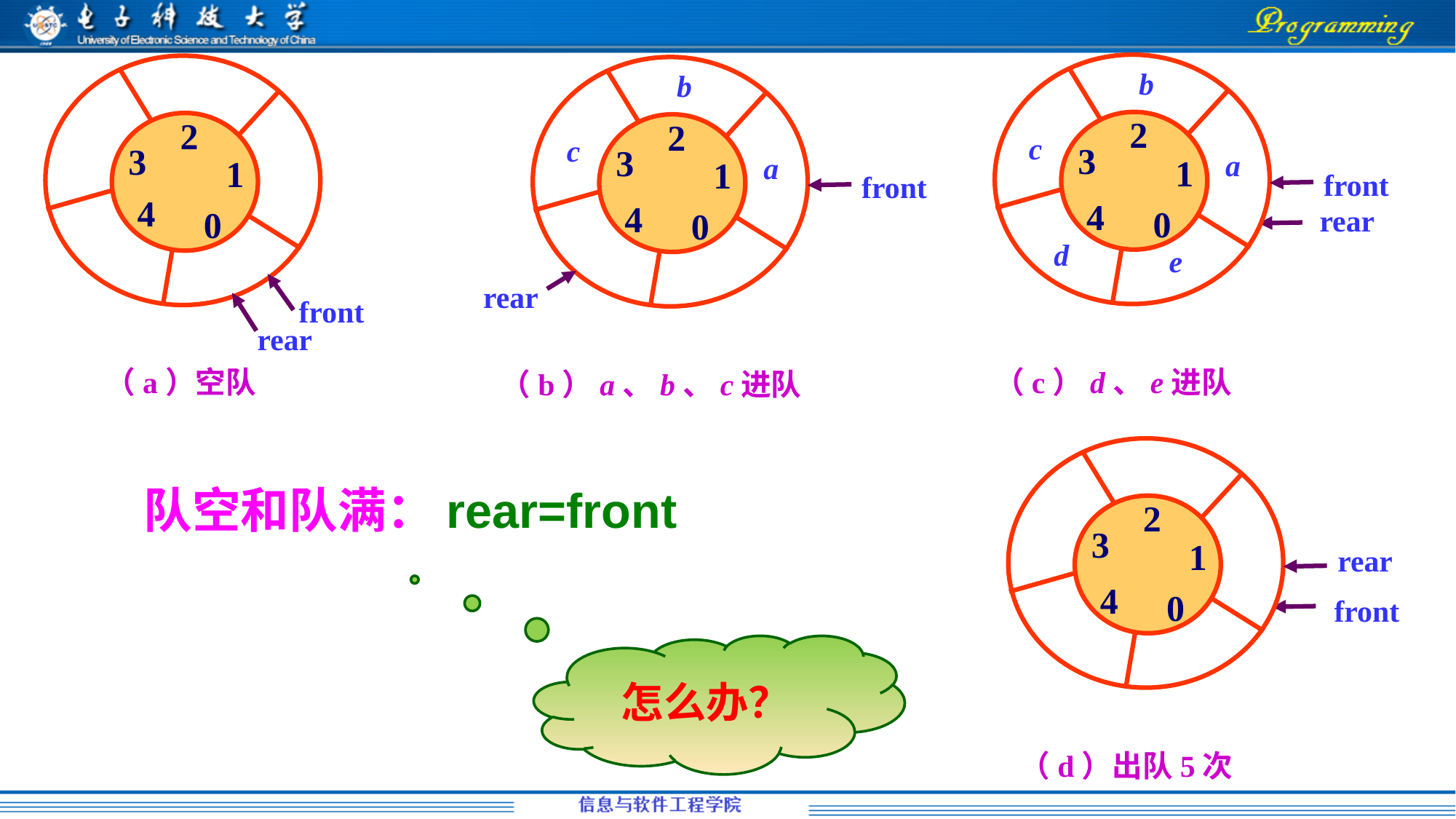

b

2
c
3
a
1
front

4
0
rear

（c）d、e进队
d
e

2
3
1

4
0

front

rear
（a）空队

b

2
c
3
a
1
front

4
0

rear
（b）a、b、c进队

2
3
1
rear

4
0
front

（d）出队5次

队空和队满：rear=front
怎么办？